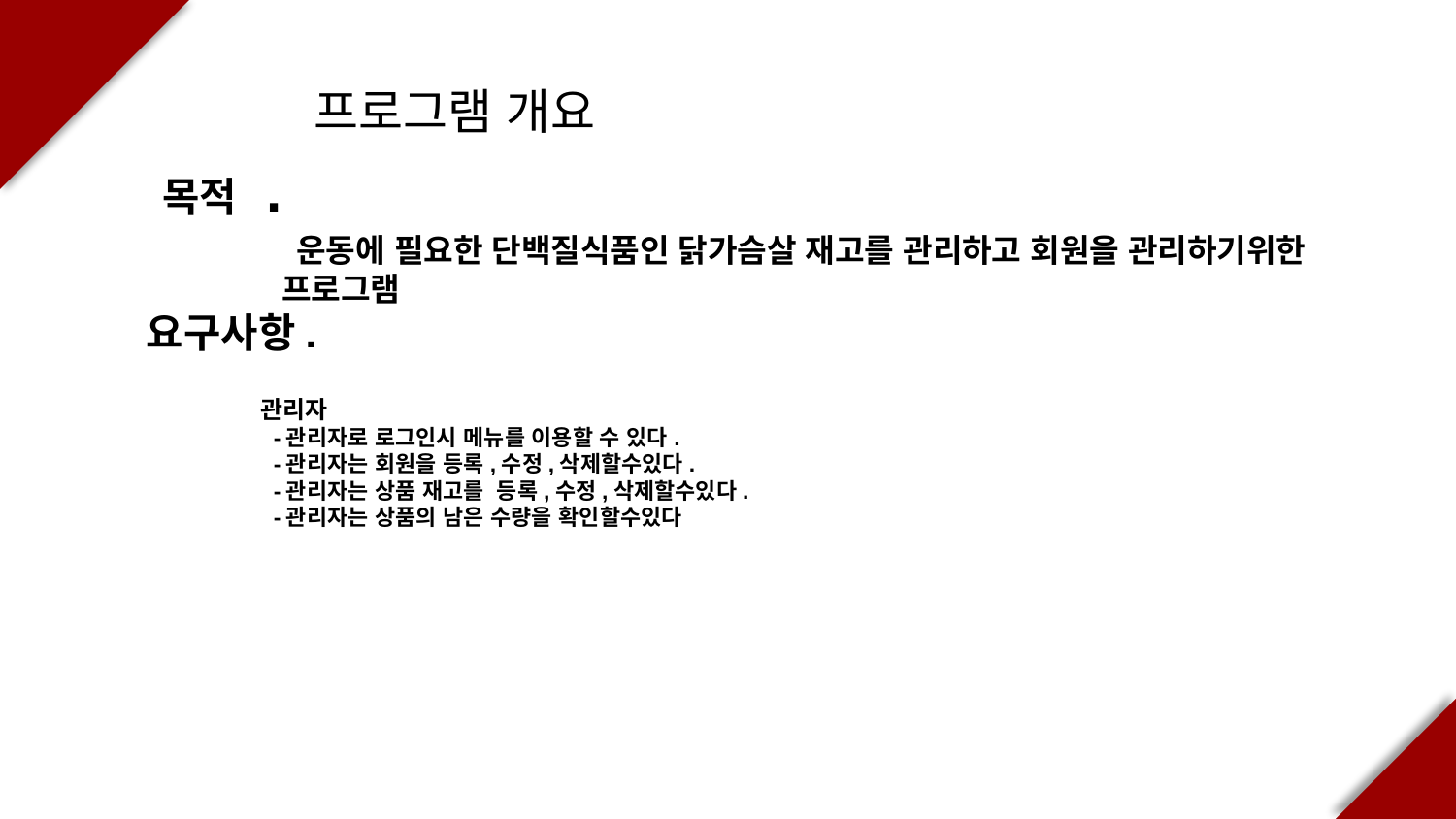

프로그램 개요

목적 .
 운동에 필요한 단백질식품인 닭가슴살 재고를 관리하고 회원을 관리하기위한 프로그램
요구사항.
관리자
  -관리자로 로그인시 메뉴를 이용할 수 있다.
  -관리자는 회원을 등록,수정,삭제할수있다.
  -관리자는 상품 재고를  등록,수정,삭제할수있다.
  -관리자는 상품의 남은 수량을 확인할수있다